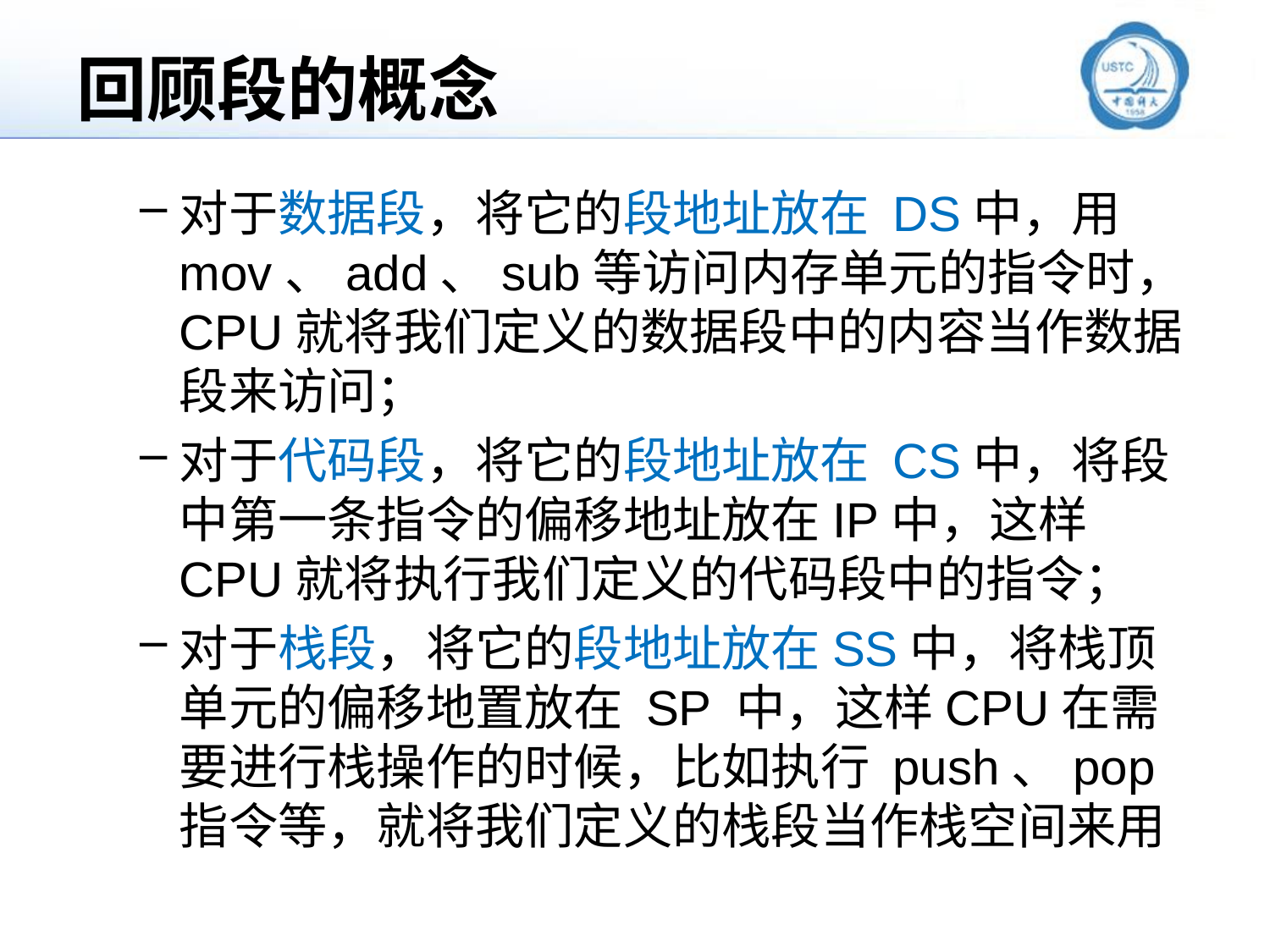

# 回顾段的概念
对于数据段，将它的段地址放在 DS中，用mov、add、sub等访问内存单元的指令时，CPU就将我们定义的数据段中的内容当作数据段来访问；
对于代码段，将它的段地址放在 CS中，将段中第一条指令的偏移地址放在IP中，这样CPU就将执行我们定义的代码段中的指令；
对于栈段，将它的段地址放在SS中，将栈顶单元的偏移地置放在 SP 中，这样CPU在需要进行栈操作的时候，比如执行 push、pop 指令等，就将我们定义的栈段当作栈空间来用